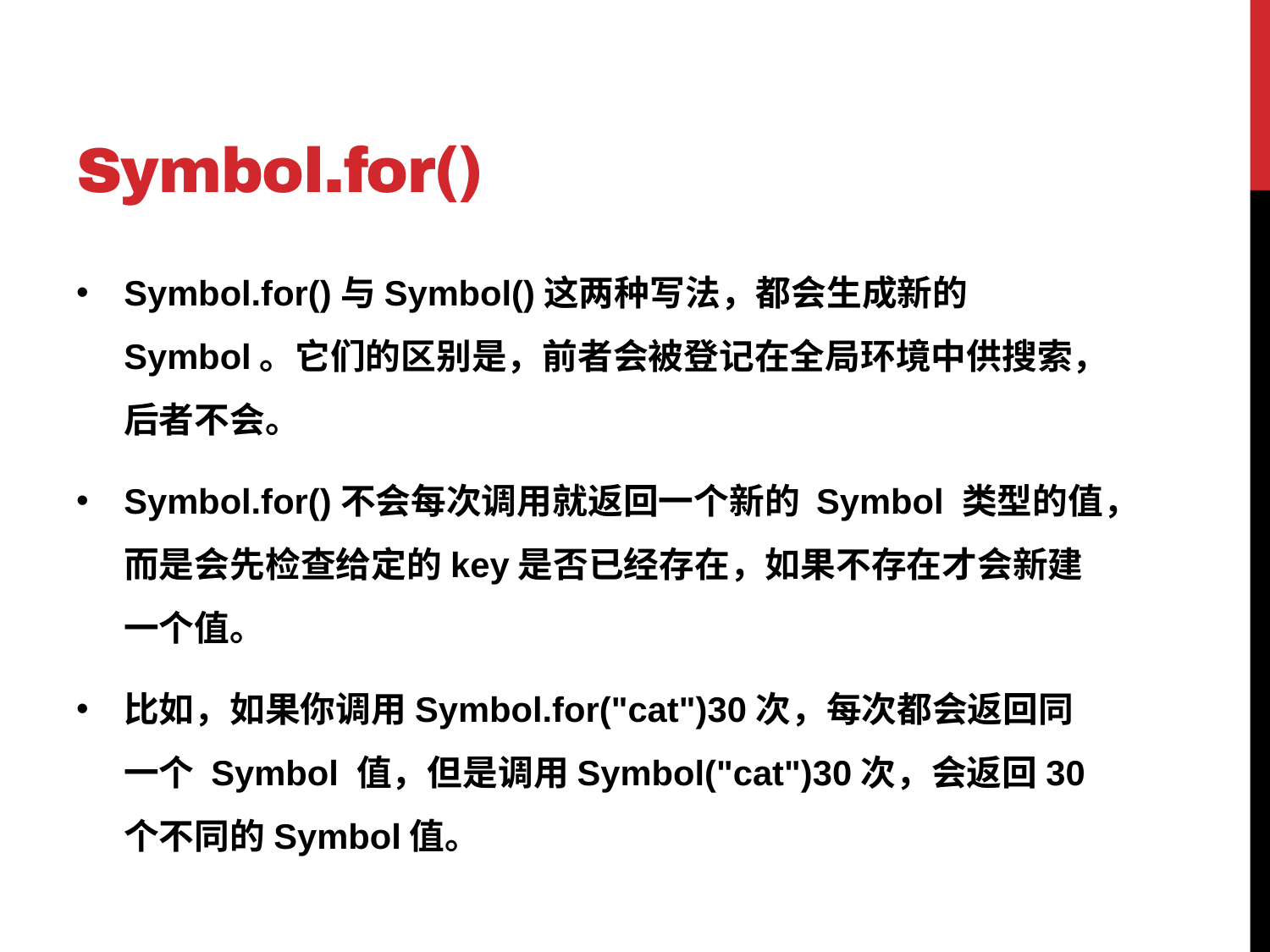

# Symbol.for()
Symbol.for()与Symbol()这两种写法，都会生成新的Symbol。它们的区别是，前者会被登记在全局环境中供搜索，后者不会。
Symbol.for()不会每次调用就返回一个新的 Symbol 类型的值，而是会先检查给定的key是否已经存在，如果不存在才会新建一个值。
比如，如果你调用Symbol.for("cat")30次，每次都会返回同一个 Symbol 值，但是调用Symbol("cat")30次，会返回30个不同的Symbol值。